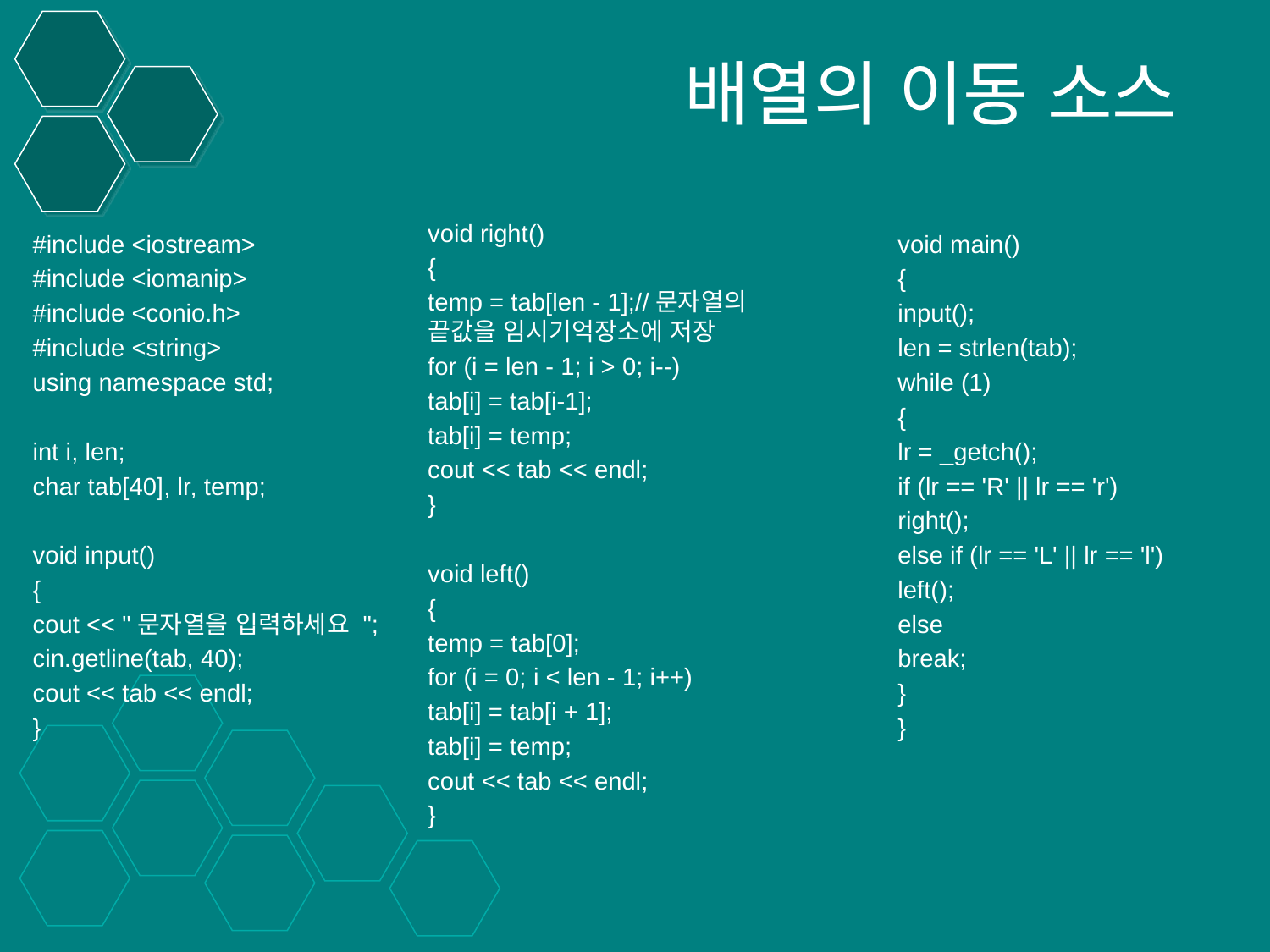

# 배열의 이동 소스
void right()
{
temp = tab[len - 1];//문자열의 끝값을 임시기억장소에 저장
for (i = len - 1; i > 0; i--)
tab[i] = tab[i-1];
tab[i] = temp;
cout << tab << endl;
}

void left()
{
temp = tab[0];
for (i = 0; i < len - 1; i++)
tab[i] = tab[i + 1];
tab[i] = temp;
cout << tab << endl;
}

#include <iostream>
#include <iomanip>
#include <conio.h>
#include <string>
using namespace std;

int i, len;
char tab[40], lr, temp;

void input()
{
cout << "문자열을 입력하세요 ";
cin.getline(tab, 40);
cout << tab << endl;
}
void main()
{
input();
len = strlen(tab);
while (1)
{
lr = _getch();
if (lr == 'R' || lr == 'r')
right();
else if (lr == 'L' || lr == 'l')
left();
else
break;
}
}